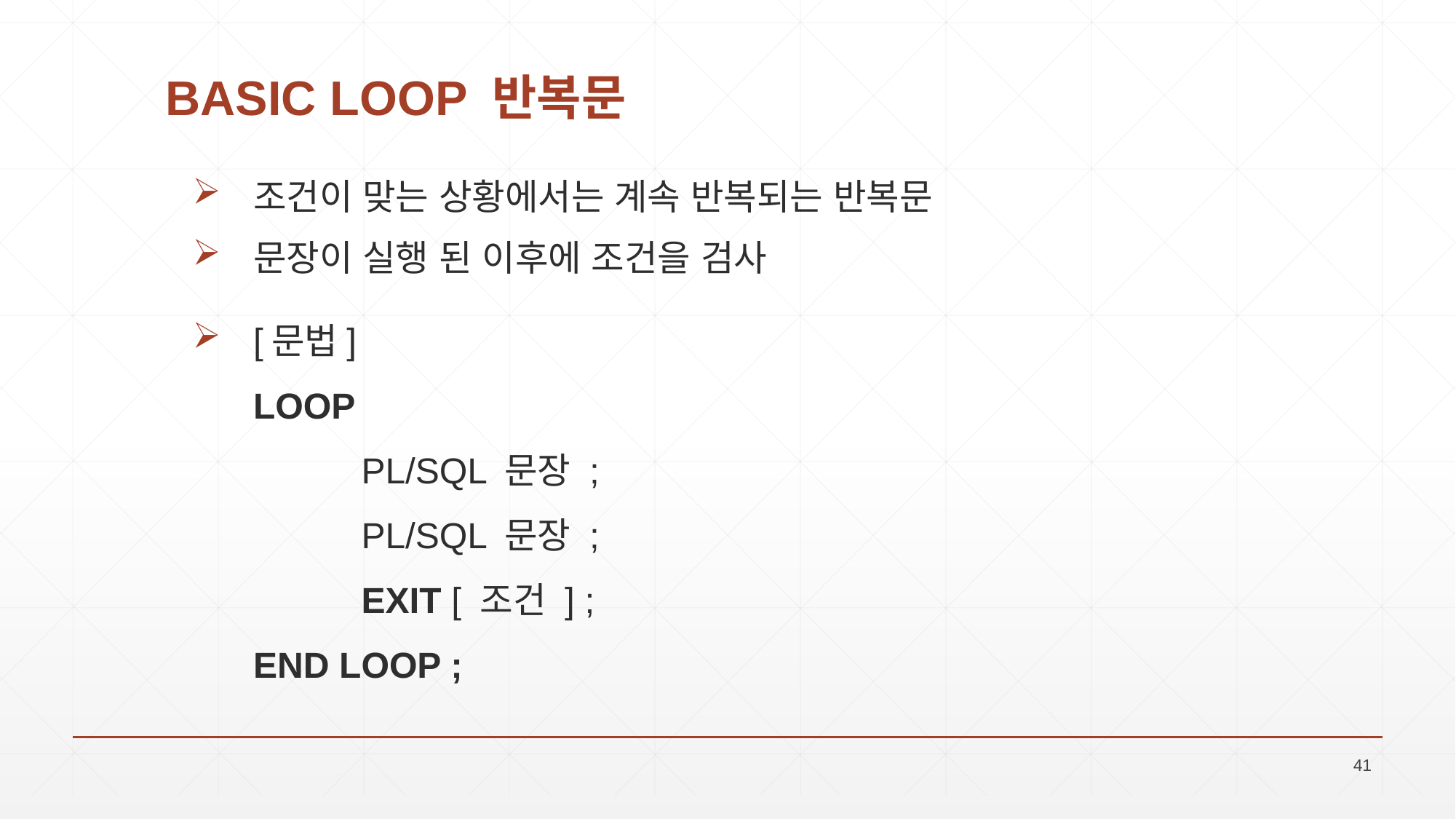

# BASIC LOOP 반복문
조건이 맞는 상황에서는 계속 반복되는 반복문
문장이 실행 된 이후에 조건을 검사
[문법]
LOOP
	PL/SQL 문장 ;
	PL/SQL 문장 ;
	EXIT [ 조건 ] ;
END LOOP ;
41